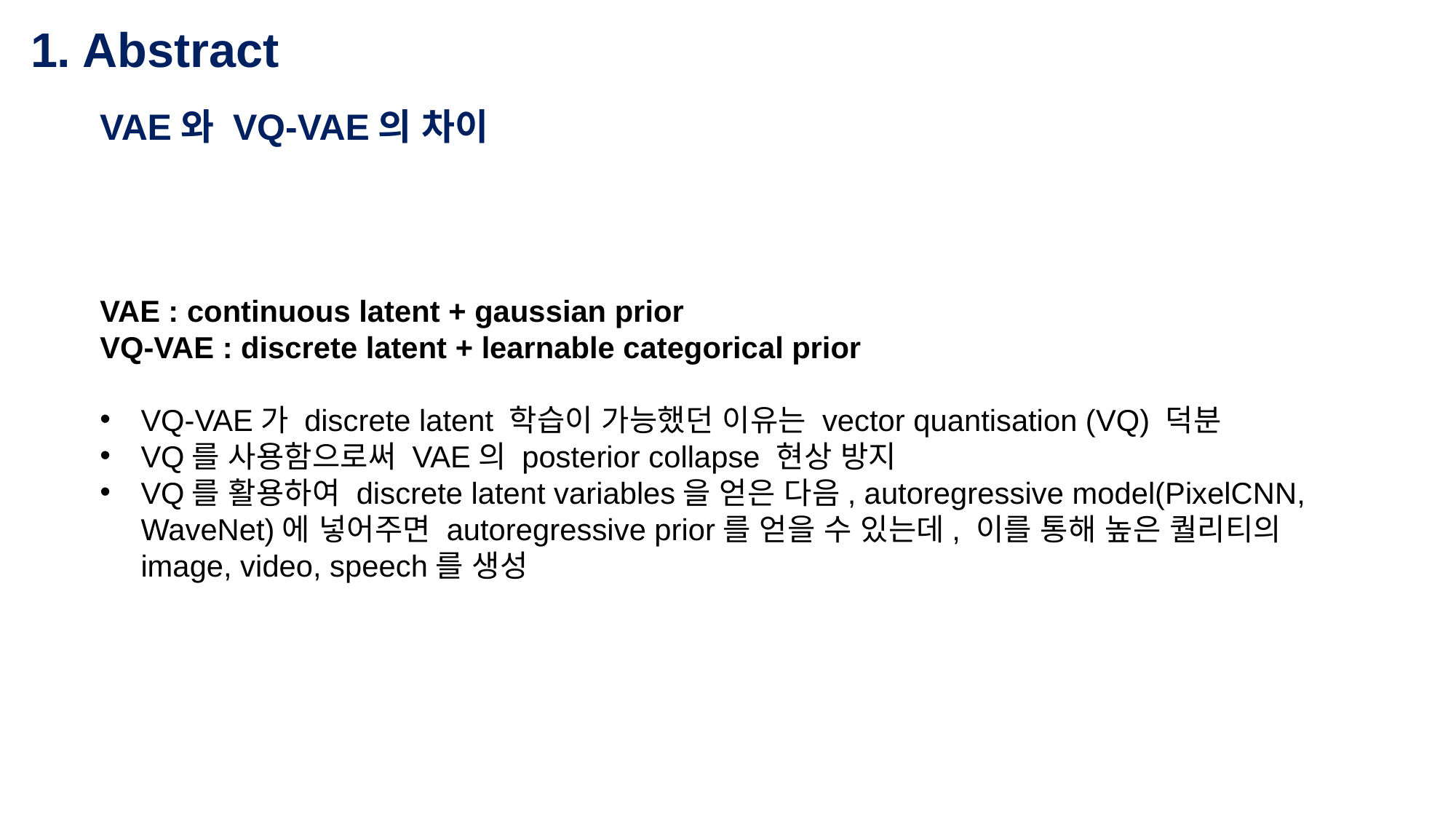

1. Abstract
VAE와 VQ-VAE의 차이
VAE : continuous latent + gaussian prior
VQ-VAE : discrete latent + learnable categorical prior

VQ-VAE가 discrete latent 학습이 가능했던 이유는 vector quantisation (VQ) 덕분
VQ를 사용함으로써 VAE의 posterior collapse 현상 방지
VQ를 활용하여 discrete latent variables을 얻은 다음, autoregressive model(PixelCNN, WaveNet)에 넣어주면 autoregressive prior를 얻을 수 있는데, 이를 통해 높은 퀄리티의 image, video, speech를 생성